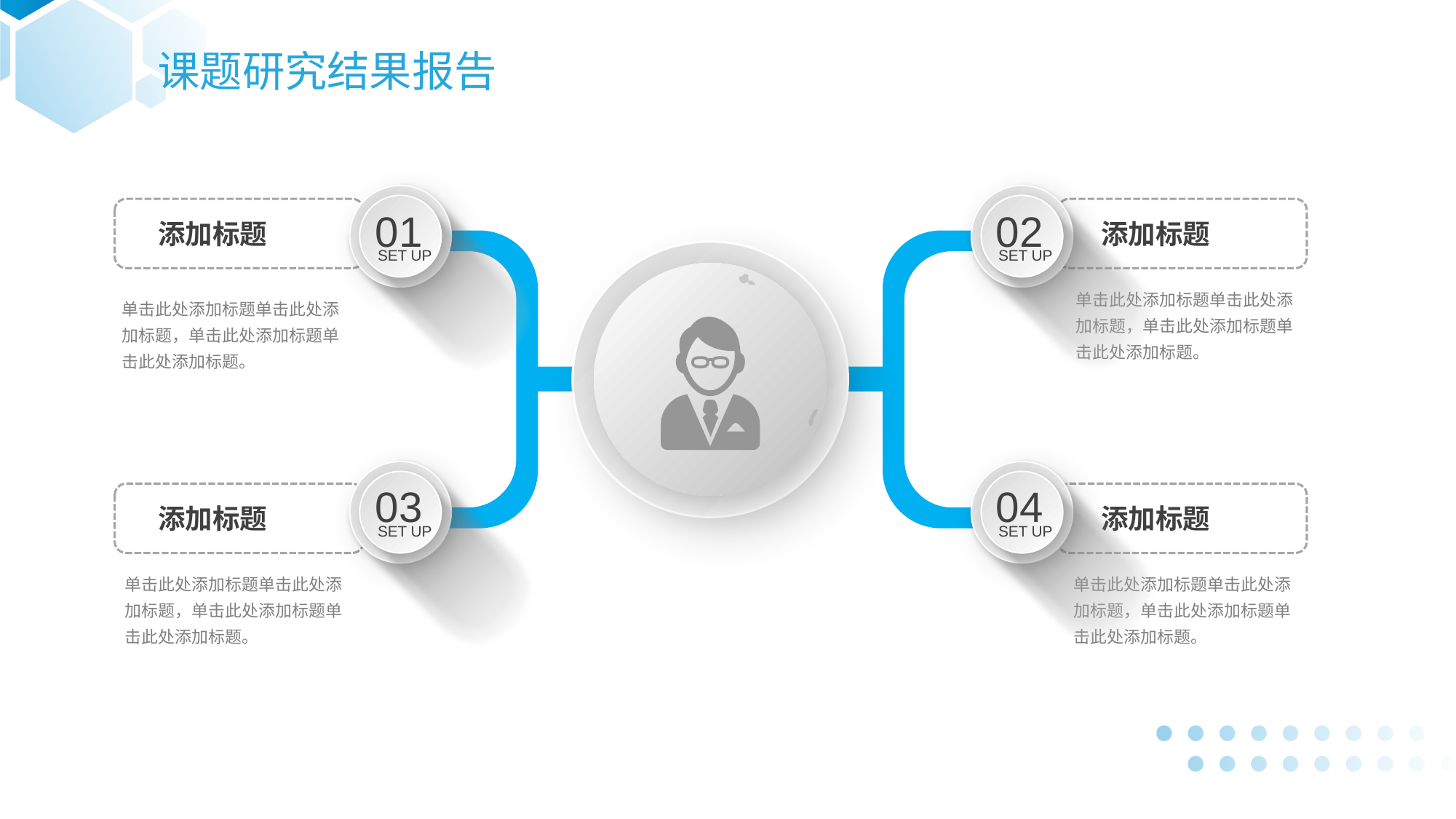

课题研究结果报告

01
SET UP

02
SET UP

添加标题
单击此处添加标题单击此处添加标题，单击此处添加标题单击此处添加标题。

添加标题
单击此处添加标题单击此处添加标题，单击此处添加标题单击此处添加标题。

03
SET UP

04
SET UP

添加标题
单击此处添加标题单击此处添加标题，单击此处添加标题单击此处添加标题。

添加标题
单击此处添加标题单击此处添加标题，单击此处添加标题单击此处添加标题。